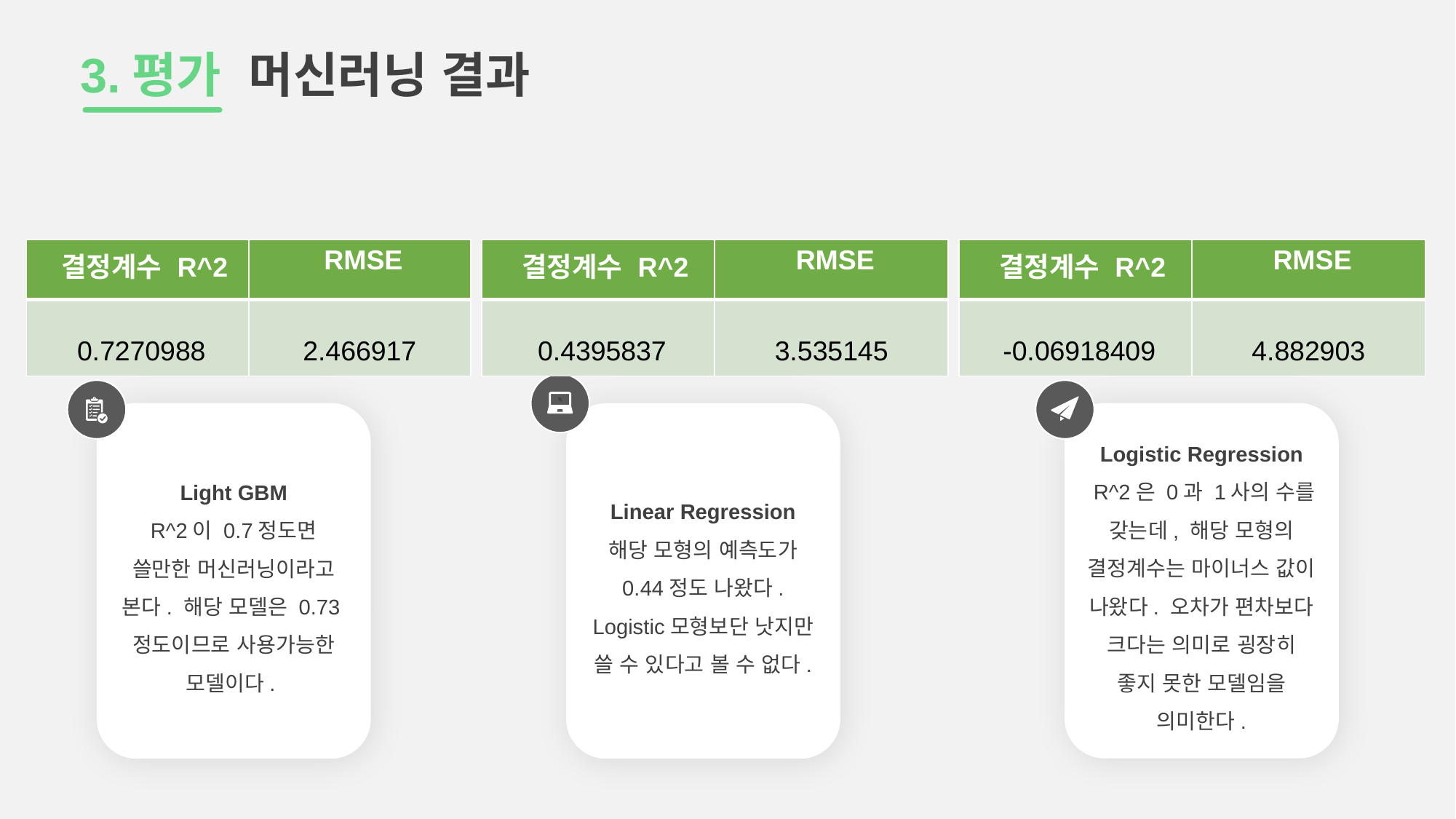

3.평가  머신러닝 결과

| 결정계수 R^2 | RMSE |
| --- | --- |
| -0.06918409 | 4.882903 |
| 결정계수 R^2 | RMSE |
| --- | --- |
| 0.4395837 | 3.535145 |
| 결정계수 R^2 | RMSE |
| --- | --- |
| 0.7270988 | 2.466917 |

Logistic Regression
 R^2은 0과 1사의 수를 갖는데, 해당 모형의 결정계수는 마이너스 값이 나왔다. 오차가 편차보다 크다는 의미로 굉장히 좋지 못한 모델임을 의미한다.
Light GBM
R^2이 0.7정도면 쓸만한 머신러닝이라고 본다. 해당 모델은 0.73정도이므로 사용가능한 모델이다.
Linear Regression
해당 모형의 예측도가 0.44정도 나왔다. Logistic모형보단 낫지만 쓸 수 있다고 볼 수 없다.